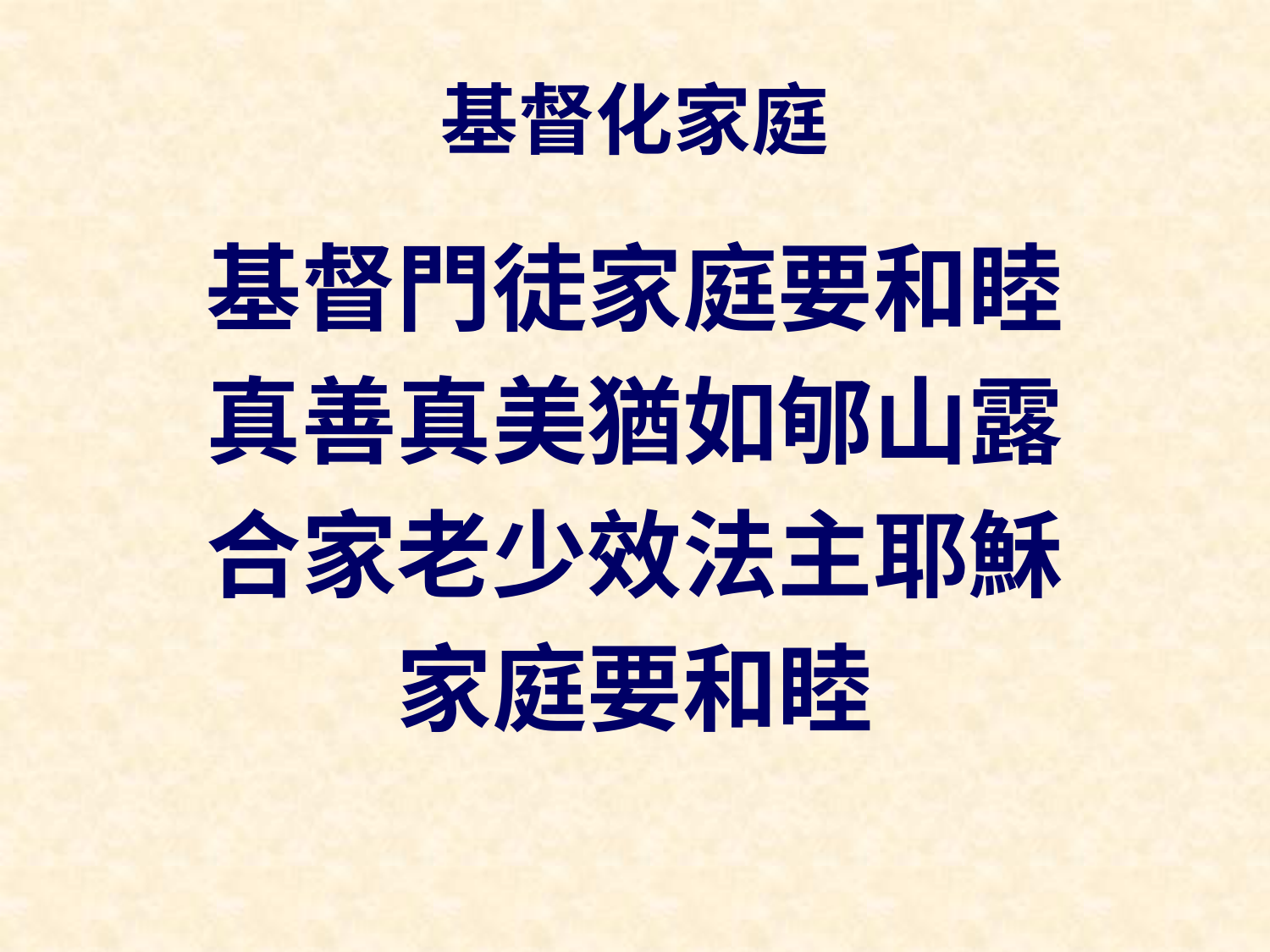

# 基督化家庭
基督門徒家庭要和睦
真善真美猶如郇山露
合家老少效法主耶穌
家庭要和睦